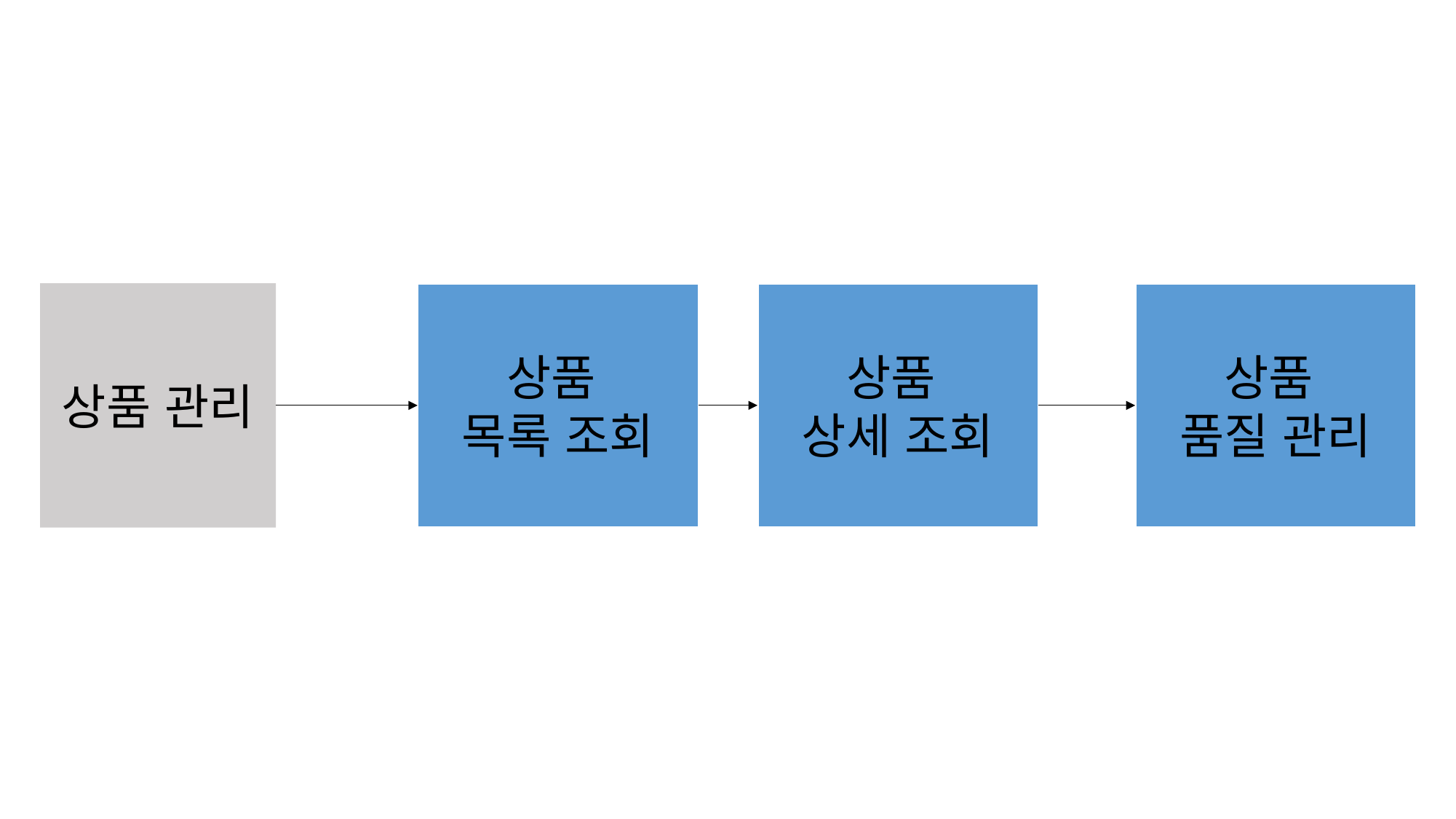

상품 관리
상품
목록 조회
상품
상세 조회
상품
품질 관리